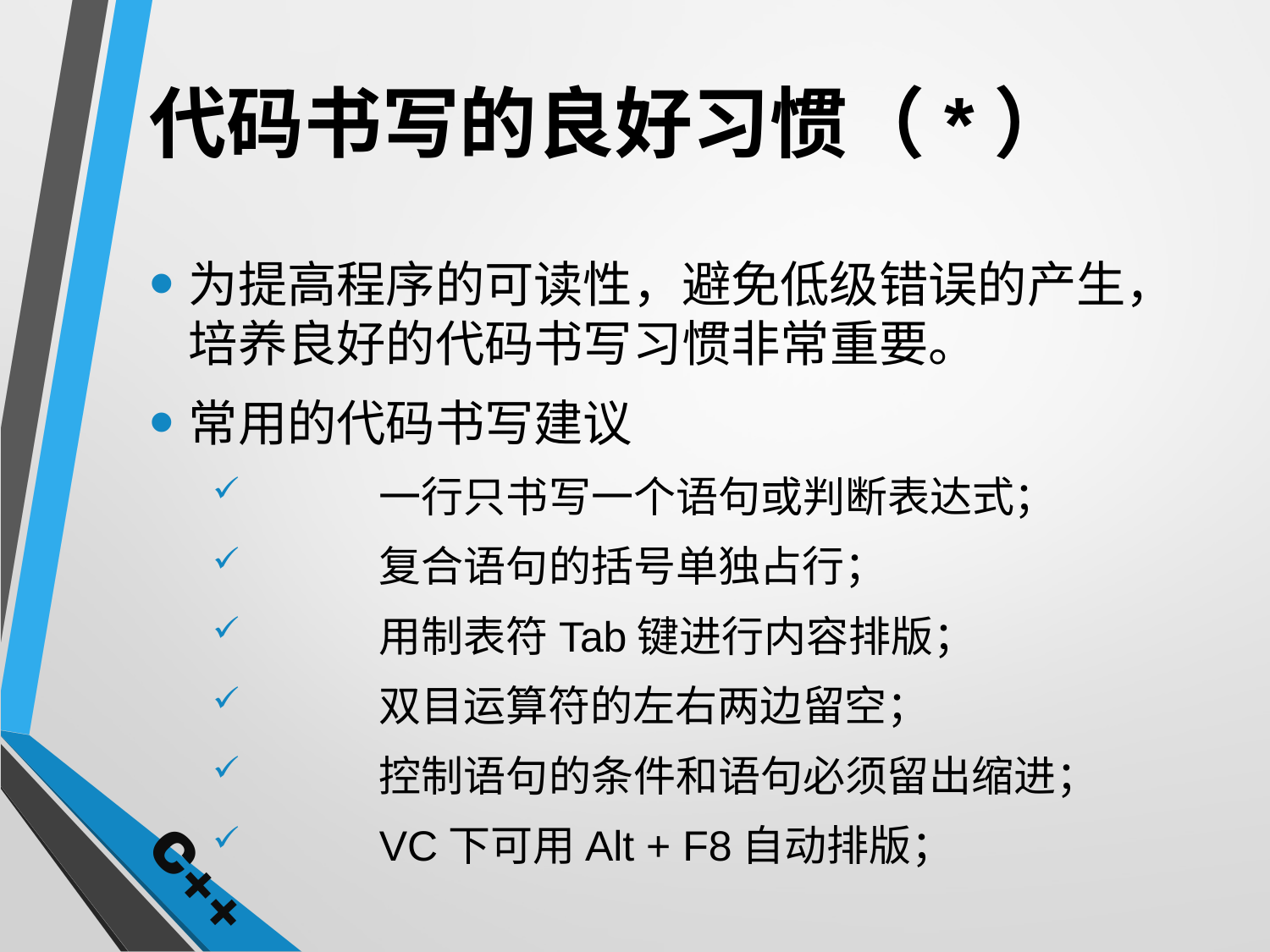

# 代码书写的良好习惯（*）
为提高程序的可读性，避免低级错误的产生，培养良好的代码书写习惯非常重要。
常用的代码书写建议
	一行只书写一个语句或判断表达式；
	复合语句的括号单独占行；
	用制表符Tab键进行内容排版；
	双目运算符的左右两边留空；
	控制语句的条件和语句必须留出缩进；
	VC下可用Alt + F8自动排版；